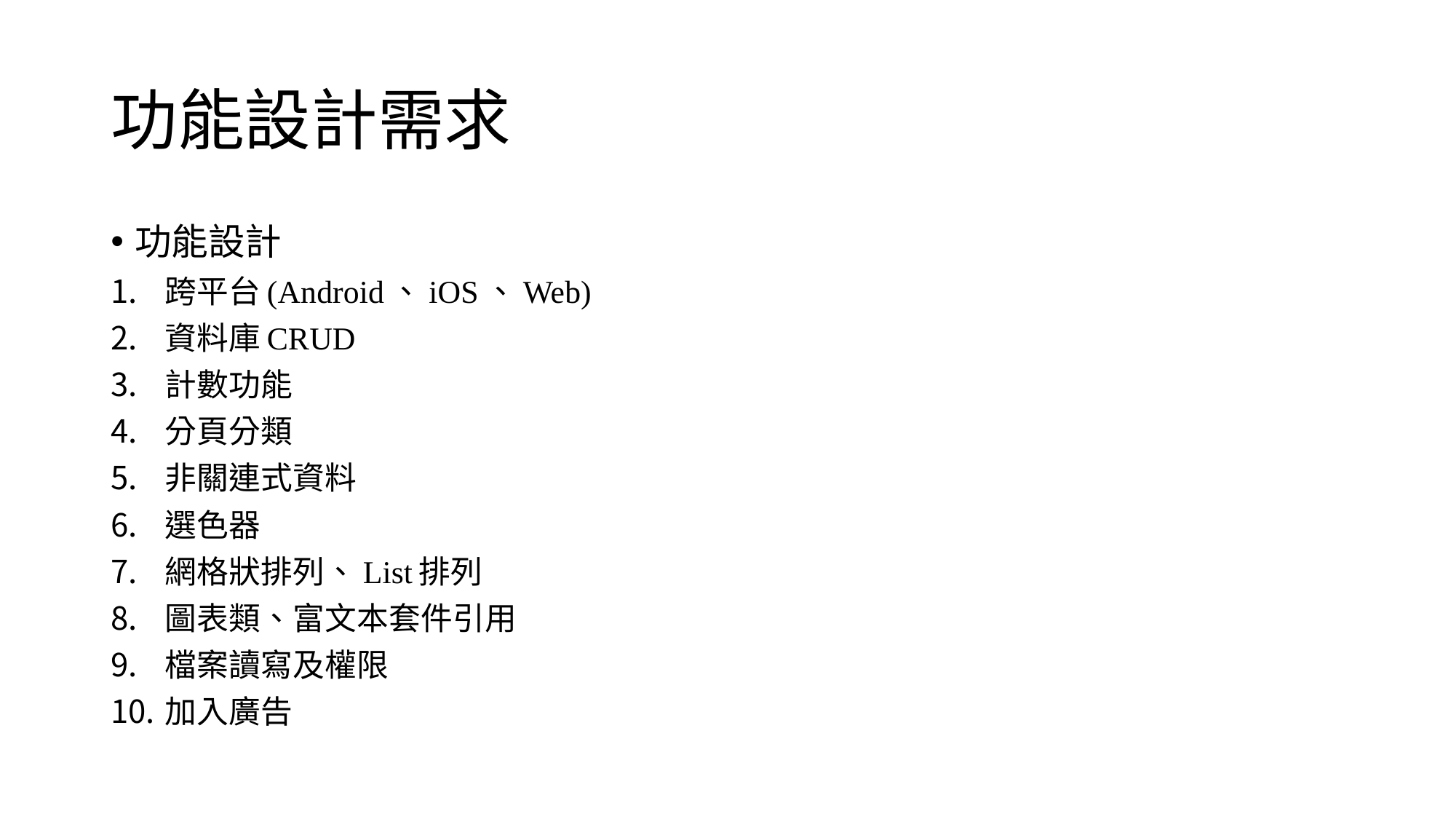

# 功能設計需求
功能設計
跨平台(Android、iOS、Web)
資料庫CRUD
計數功能
分頁分類
非關連式資料
選色器
網格狀排列、List排列
圖表類、富文本套件引用
檔案讀寫及權限
加入廣告